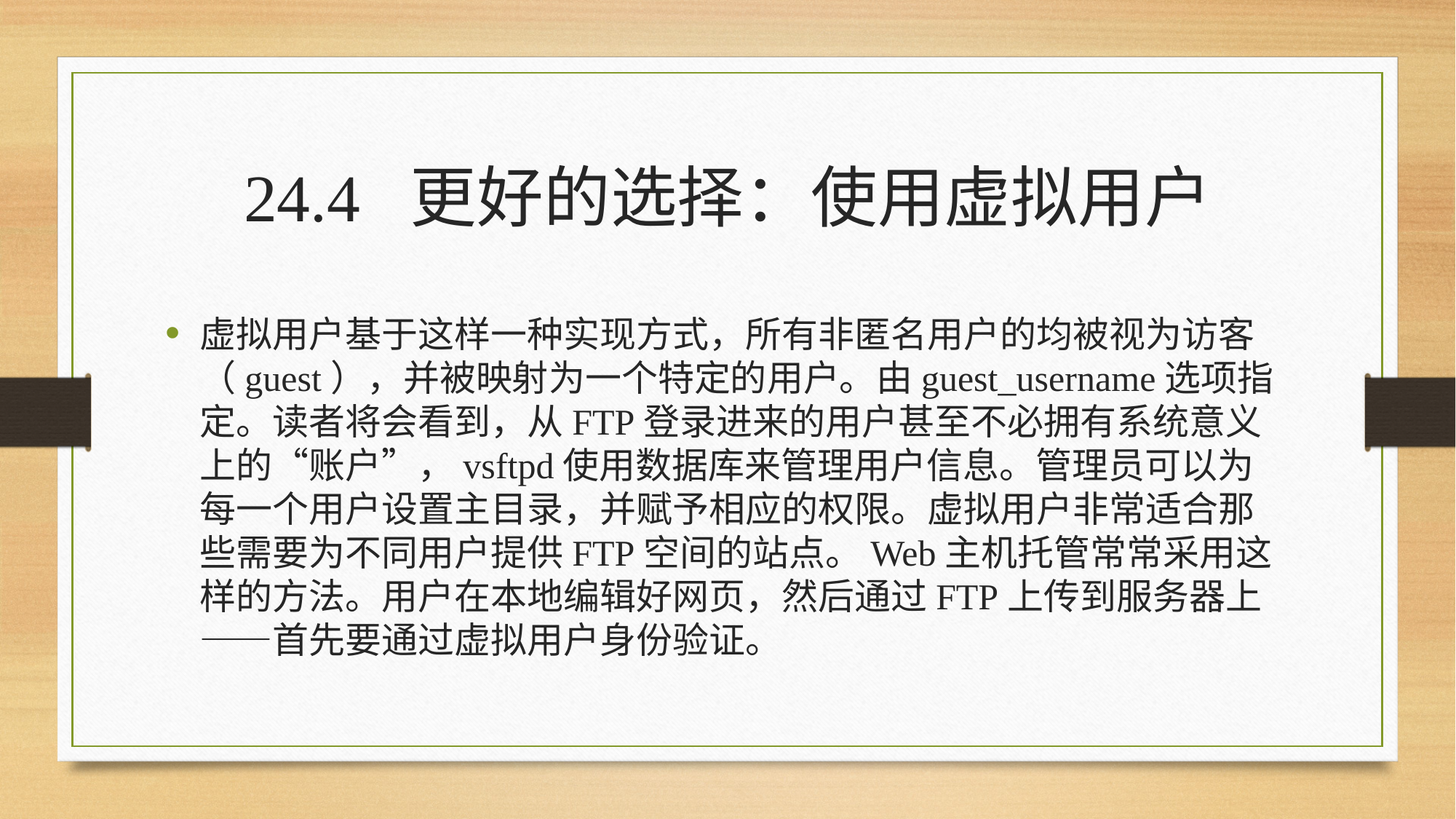

# 24.4  更好的选择：使用虚拟用户
虚拟用户基于这样一种实现方式，所有非匿名用户的均被视为访客（guest），并被映射为一个特定的用户。由guest_username选项指定。读者将会看到，从FTP登录进来的用户甚至不必拥有系统意义上的“账户”，vsftpd使用数据库来管理用户信息。管理员可以为每一个用户设置主目录，并赋予相应的权限。虚拟用户非常适合那些需要为不同用户提供FTP空间的站点。Web主机托管常常采用这样的方法。用户在本地编辑好网页，然后通过FTP上传到服务器上——首先要通过虚拟用户身份验证。